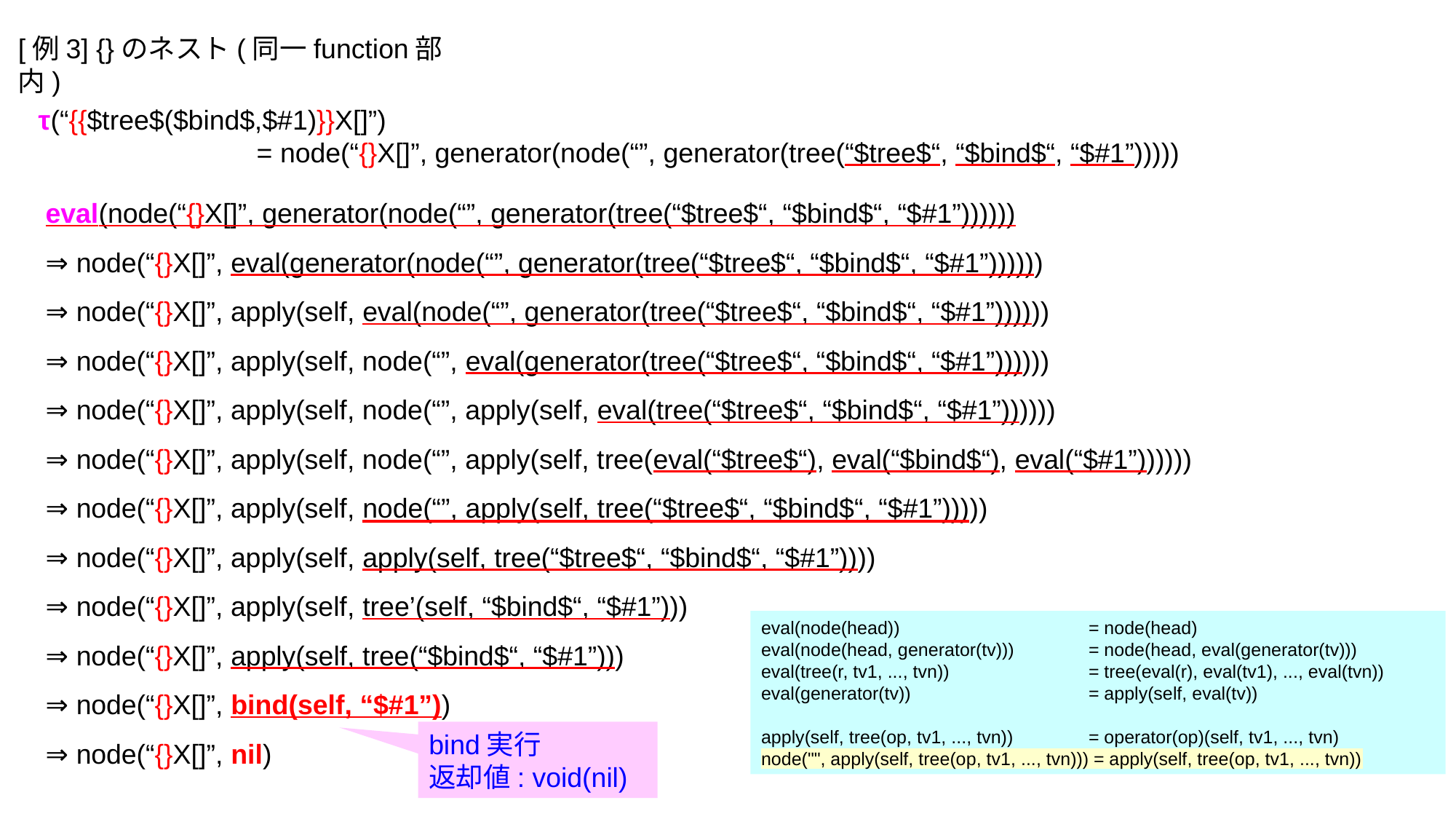

[例3] {}のネスト(同一function部内)
τ(“{{$tree$($bind$,$#1)}}X[]”)
		= node(“{}X[]”, generator(node(“”, generator(tree(“$tree$“, “$bind$“, “$#1”)))))
eval(node(“{}X[]”, generator(node(“”, generator(tree(“$tree$“, “$bind$“, “$#1”))))))
⇒ node(“{}X[]”, eval(generator(node(“”, generator(tree(“$tree$“, “$bind$“, “$#1”))))))
⇒ node(“{}X[]”, apply(self, eval(node(“”, generator(tree(“$tree$“, “$bind$“, “$#1”))))))
⇒ node(“{}X[]”, apply(self, node(“”, eval(generator(tree(“$tree$“, “$bind$“, “$#1”))))))
⇒ node(“{}X[]”, apply(self, node(“”, apply(self, eval(tree(“$tree$“, “$bind$“, “$#1”))))))
⇒ node(“{}X[]”, apply(self, node(“”, apply(self, tree(eval(“$tree$“), eval(“$bind$“), eval(“$#1”))))))
⇒ node(“{}X[]”, apply(self, node(“”, apply(self, tree(“$tree$“, “$bind$“, “$#1”)))))
⇒ node(“{}X[]”, apply(self, apply(self, tree(“$tree$“, “$bind$“, “$#1”))))
⇒ node(“{}X[]”, apply(self, tree’(self, “$bind$“, “$#1”)))
⇒ node(“{}X[]”, apply(self, tree(“$bind$“, “$#1”)))
⇒ node(“{}X[]”, bind(self, “$#1”))
⇒ node(“{}X[]”, nil)
eval(node(head))		= node(head)
eval(node(head, generator(tv)))	= node(head, eval(generator(tv)))
eval(tree(r, tv1, ..., tvn))		= tree(eval(r), eval(tv1), ..., eval(tvn))
eval(generator(tv))		= apply(self, eval(tv))

apply(self, tree(op, tv1, ..., tvn))	= operator(op)(self, tv1, ..., tvn)
node("", apply(self, tree(op, tv1, ..., tvn))) = apply(self, tree(op, tv1, ..., tvn))
bind実行
返却値: void(nil)